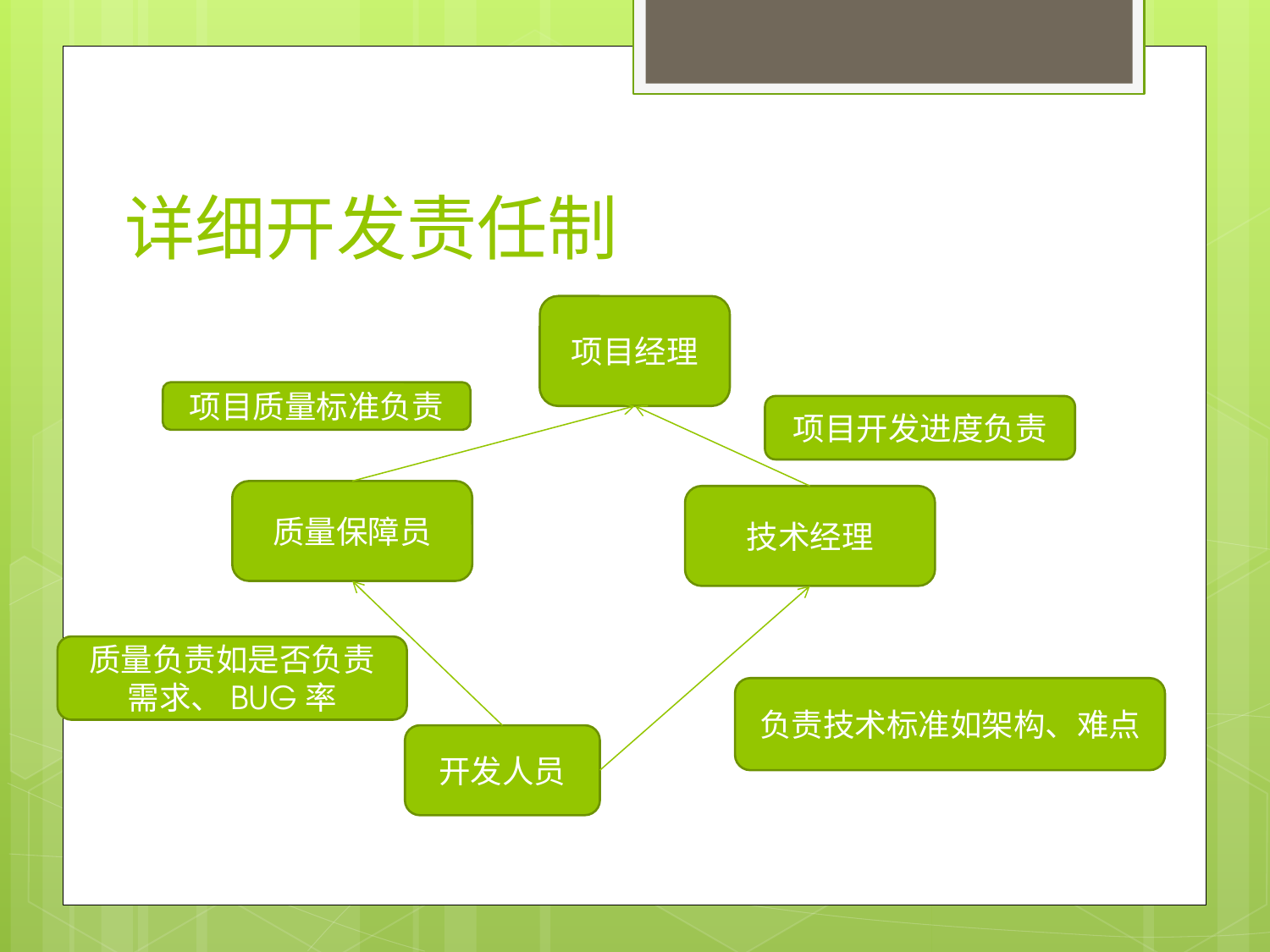

# 详细开发责任制
项目经理
项目质量标准负责
项目开发进度负责
质量保障员
技术经理
质量负责如是否负责需求、BUG率
负责技术标准如架构、难点
开发人员